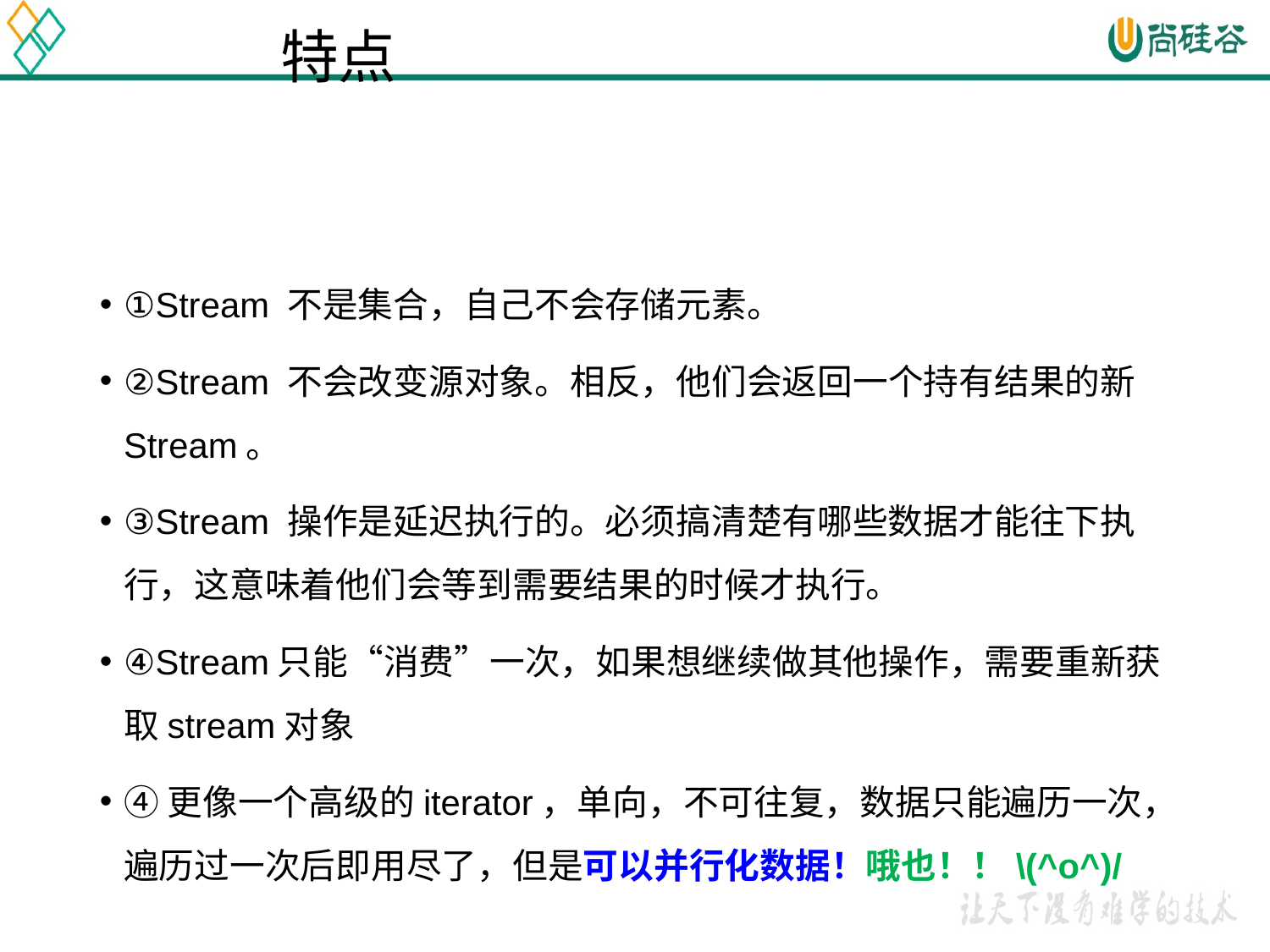

# 特点
①Stream 不是集合，自己不会存储元素。
②Stream 不会改变源对象。相反，他们会返回一个持有结果的新Stream。
③Stream 操作是延迟执行的。必须搞清楚有哪些数据才能往下执行，这意味着他们会等到需要结果的时候才执行。
④Stream只能“消费”一次，如果想继续做其他操作，需要重新获取stream对象
④更像一个高级的iterator，单向，不可往复，数据只能遍历一次，遍历过一次后即用尽了，但是可以并行化数据！哦也！！\(^o^)/